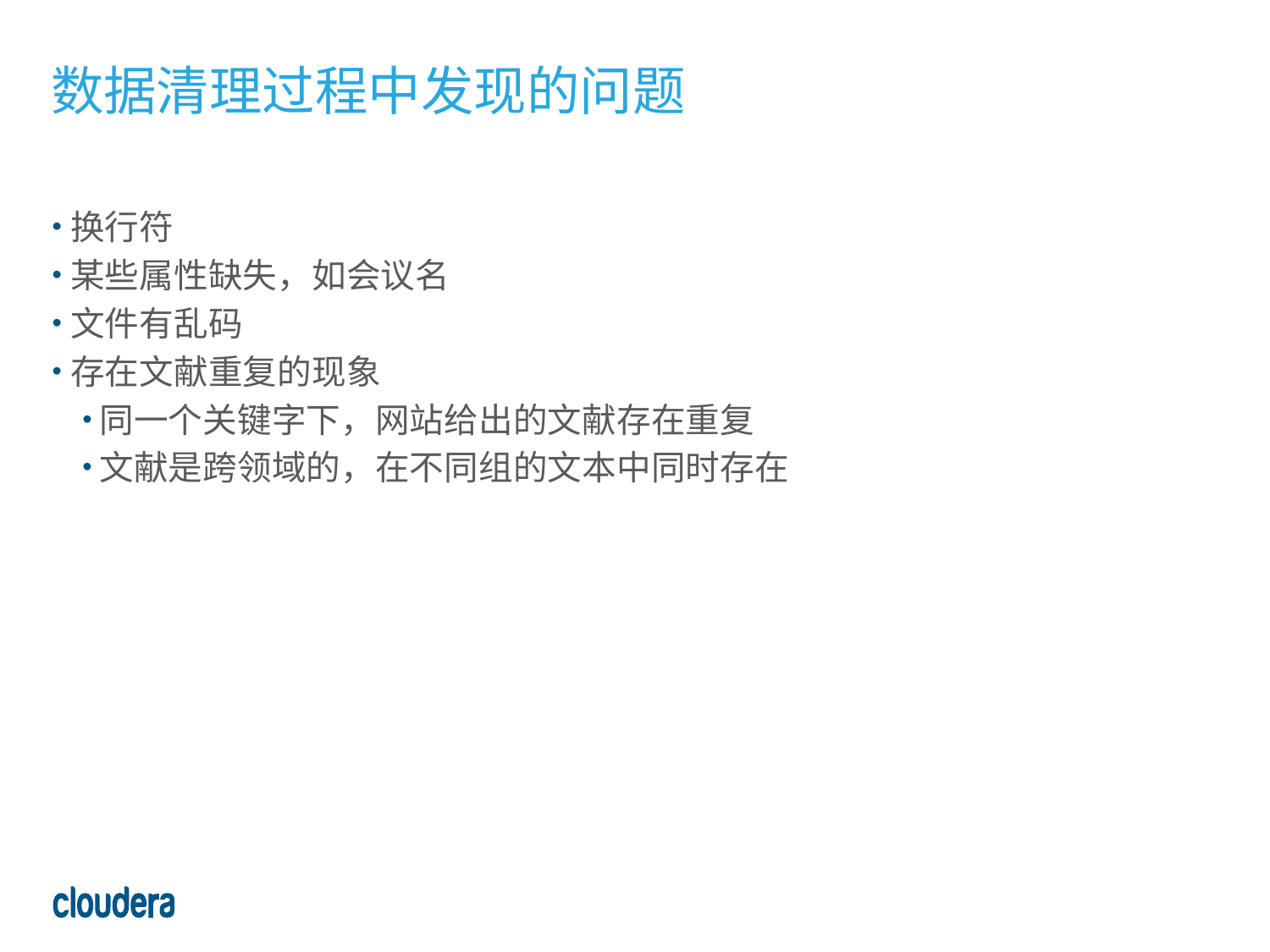

# 数据清理过程中发现的问题
换行符
某些属性缺失，如会议名
文件有乱码
存在文献重复的现象
同一个关键字下，网站给出的文献存在重复
文献是跨领域的，在不同组的文本中同时存在